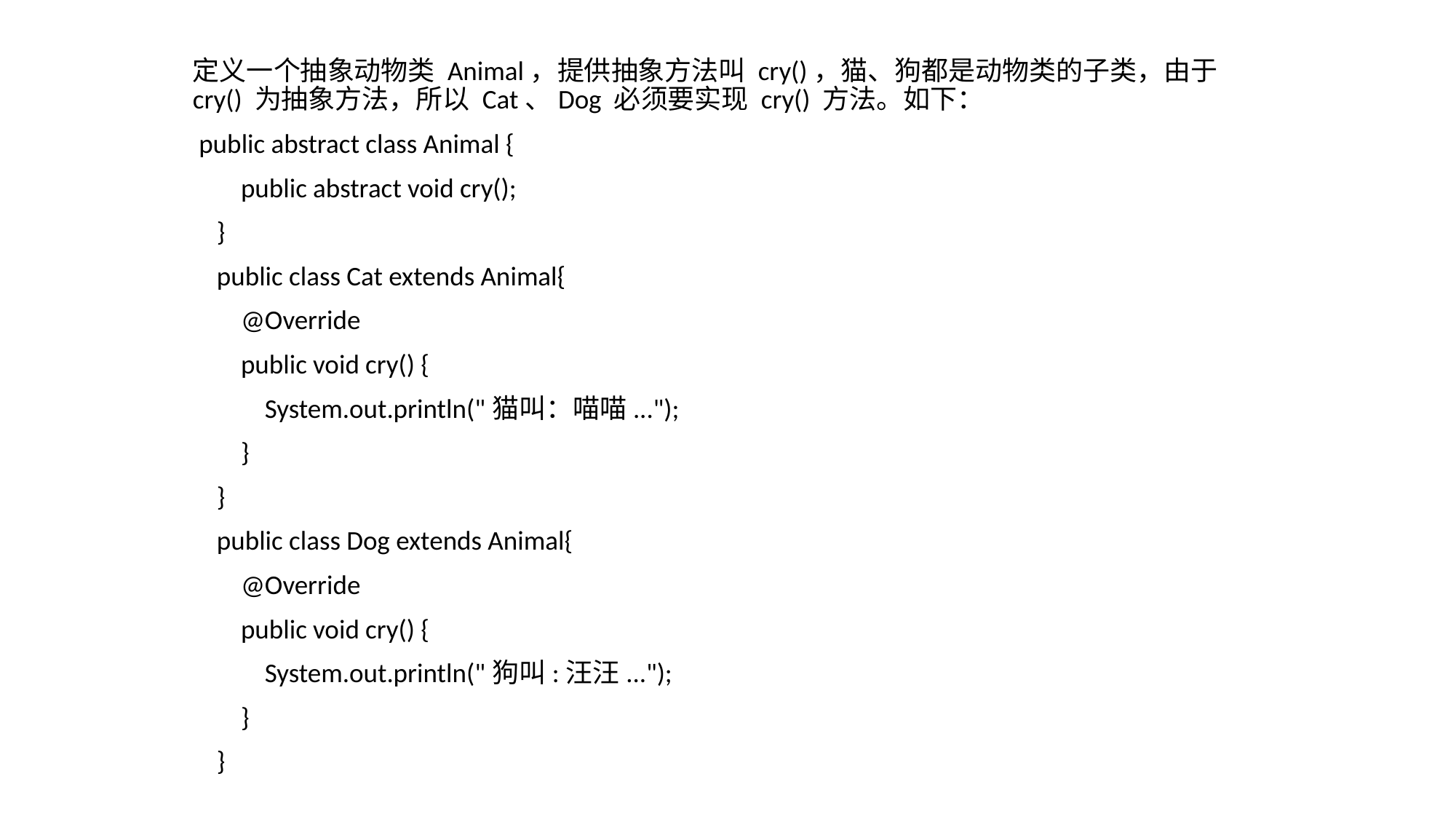

定义一个抽象动物类 Animal，提供抽象方法叫 cry()，猫、狗都是动物类的子类，由于 cry() 为抽象方法，所以 Cat、Dog 必须要实现 cry() 方法。如下：
 public abstract class Animal {
        public abstract void cry();
    }
    public class Cat extends Animal{
        @Override
        public void cry() {
            System.out.println("猫叫：喵喵...");
        }
    }
    public class Dog extends Animal{
        @Override
        public void cry() {
            System.out.println("狗叫:汪汪...");
        }
    }